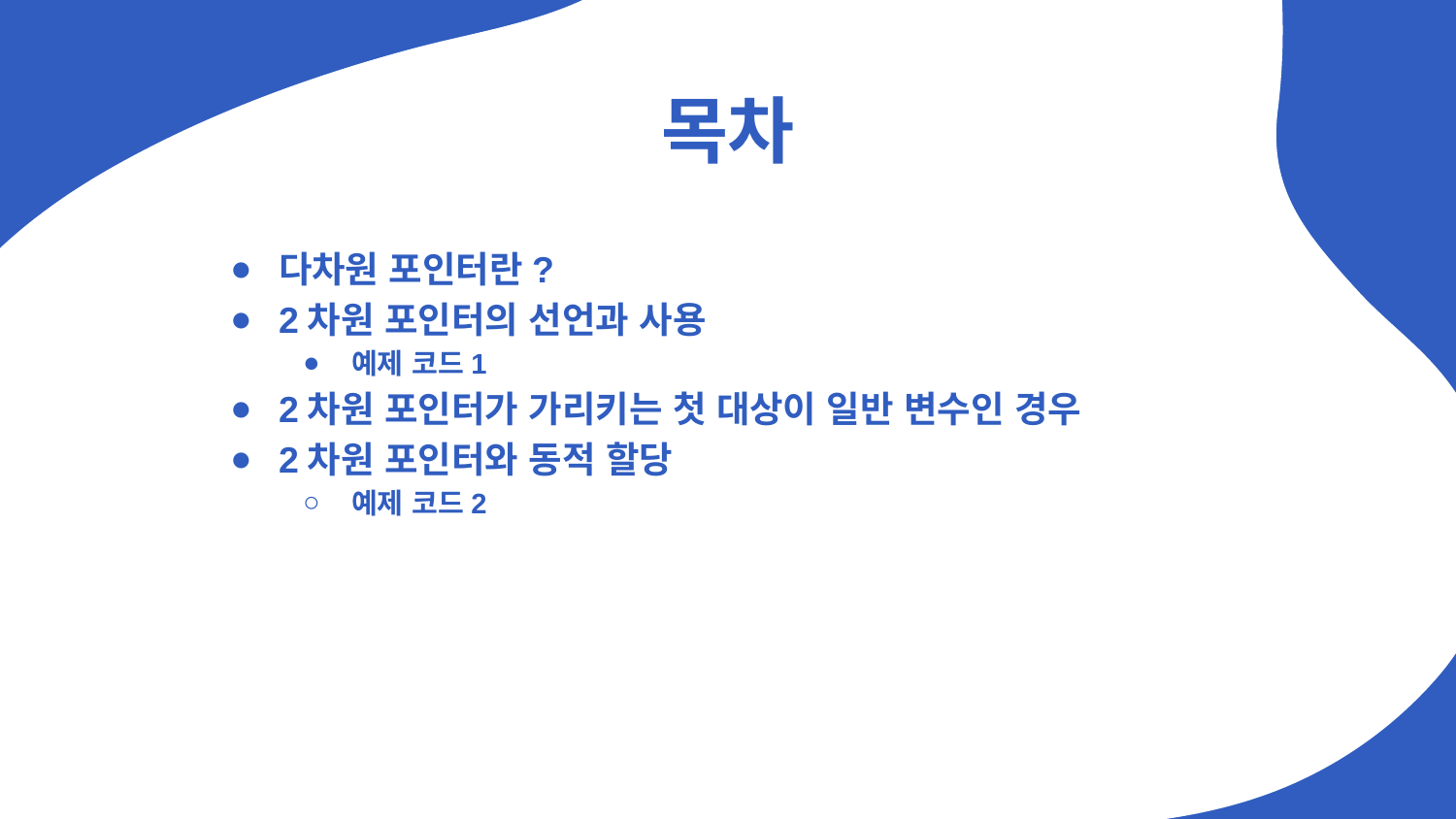

# 목차
다차원 포인터란?
2차원 포인터의 선언과 사용
예제 코드1
2차원 포인터가 가리키는 첫 대상이 일반 변수인 경우
2차원 포인터와 동적 할당
예제 코드2